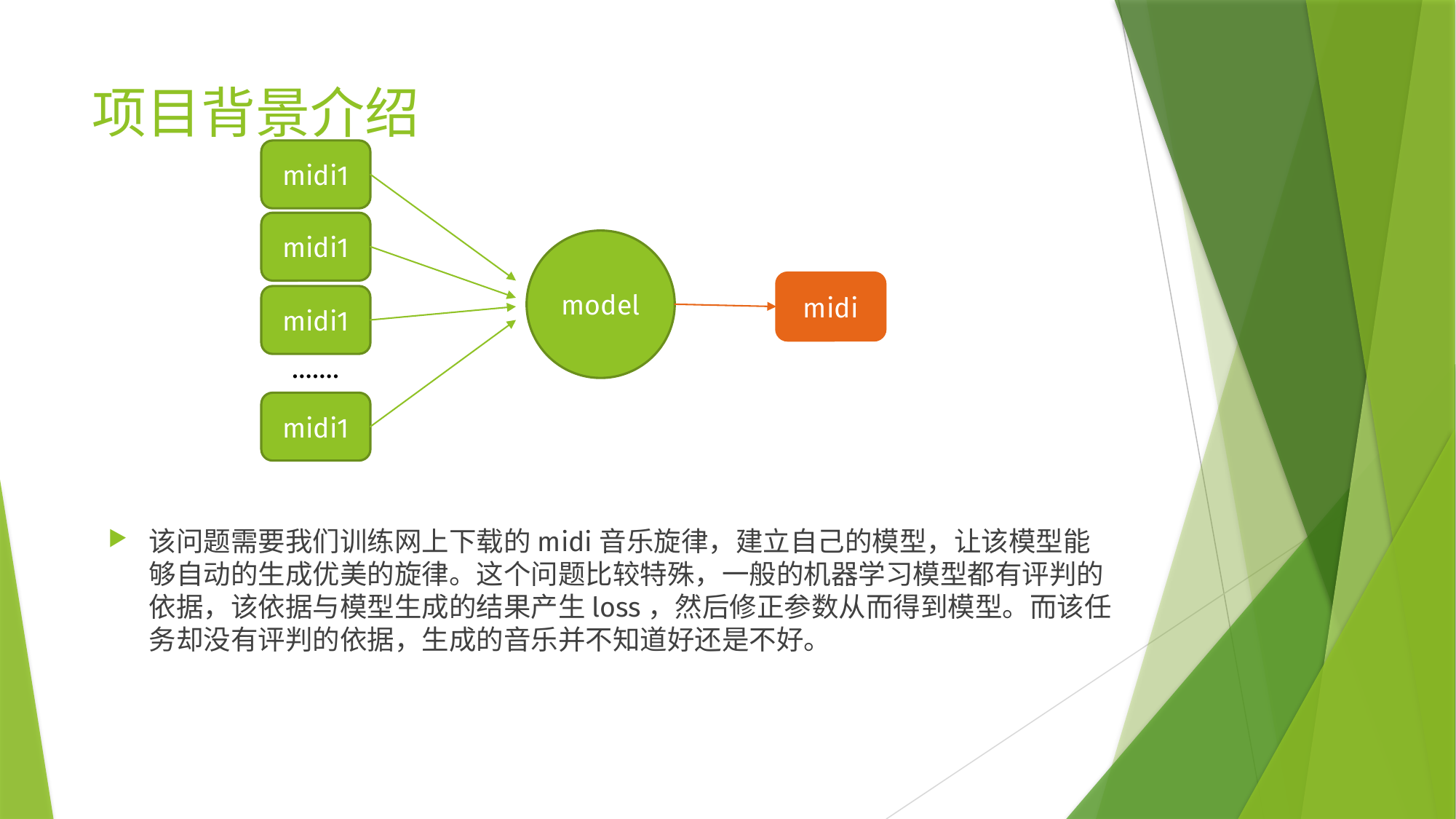

# 项目背景介绍
midi1
midi1
model
midi
midi1
…….
midi1
该问题需要我们训练网上下载的midi音乐旋律，建立自己的模型，让该模型能够自动的生成优美的旋律。这个问题比较特殊，一般的机器学习模型都有评判的依据，该依据与模型生成的结果产生loss，然后修正参数从而得到模型。而该任务却没有评判的依据，生成的音乐并不知道好还是不好。